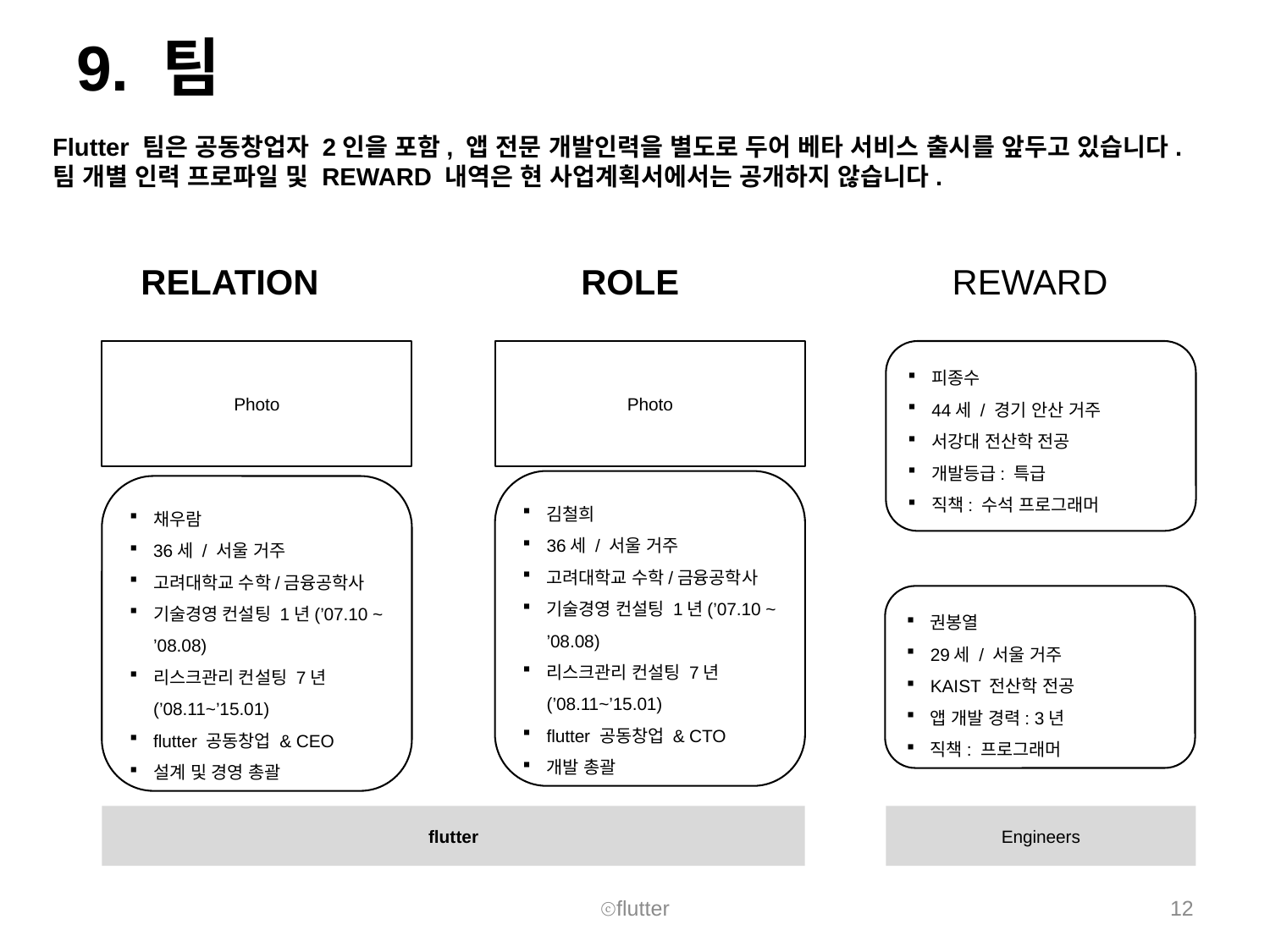

# 9. 팀
Flutter 팀은 공동창업자 2인을 포함, 앱 전문 개발인력을 별도로 두어 베타 서비스 출시를 앞두고 있습니다. 팀 개별 인력 프로파일 및 REWARD 내역은 현 사업계획서에서는 공개하지 않습니다.
RELATION
ROLE
REWARD
Photo
Photo
피종수
44세 / 경기 안산 거주
서강대 전산학 전공
개발등급: 특급
직책: 수석 프로그래머
김철희
36세 / 서울 거주
고려대학교 수학/금융공학사
기술경영 컨설팅 1년(’07.10 ~ ’08.08)
리스크관리 컨설팅 7년(’08.11~’15.01)
flutter 공동창업 & CTO
개발 총괄
채우람
36세 / 서울 거주
고려대학교 수학/금융공학사
기술경영 컨설팅 1년(’07.10 ~ ’08.08)
리스크관리 컨설팅 7년(’08.11~’15.01)
flutter 공동창업 & CEO
설계 및 경영 총괄

권봉열
29세 / 서울 거주
KAIST 전산학 전공
앱 개발 경력: 3년
직책: 프로그래머
flutter
Engineers
ⓒflutter
12